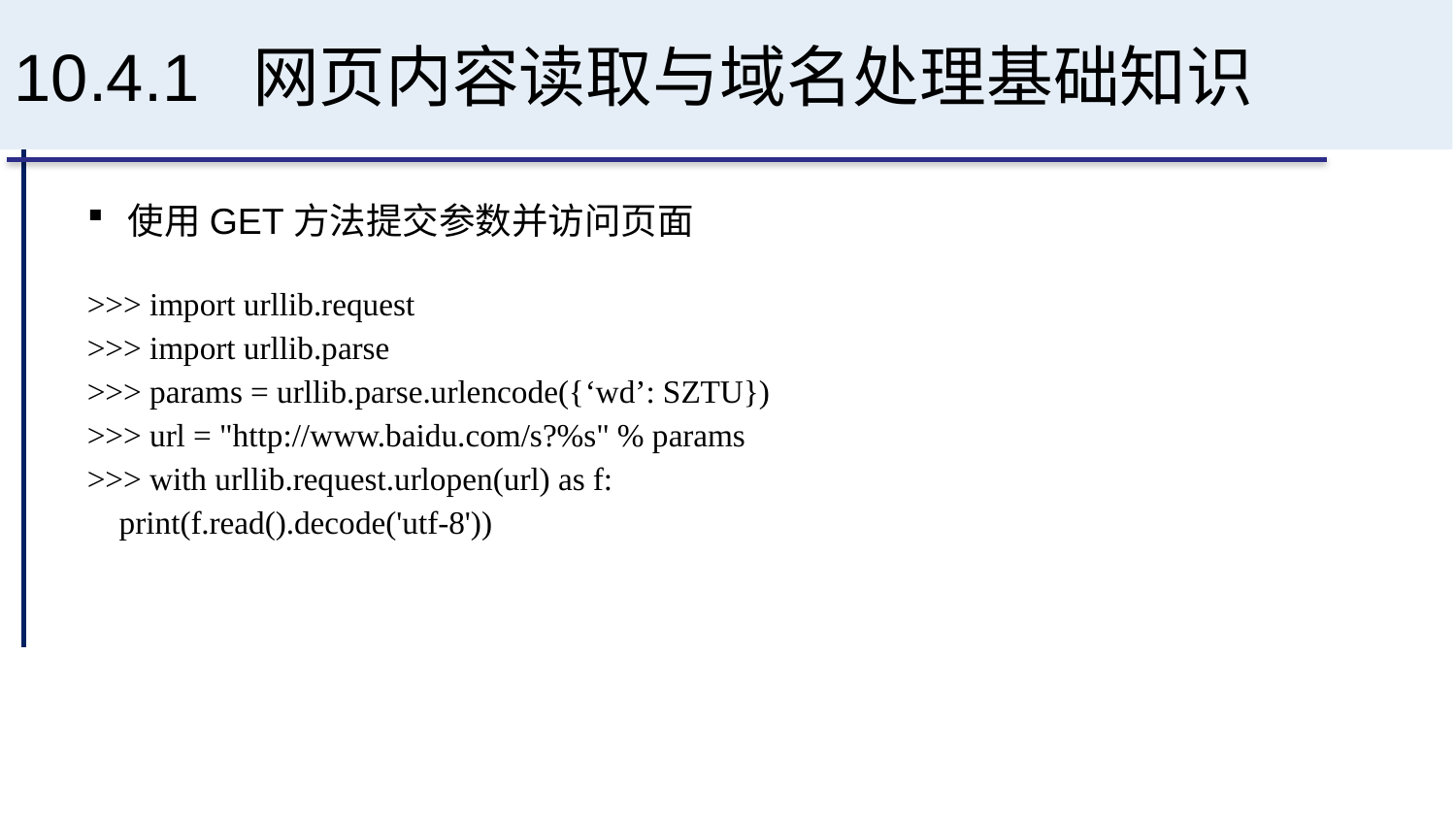

# 10.4.1  网页内容读取与域名处理基础知识
使用GET方法提交参数并访问页面

>>> import urllib.request
>>> import urllib.parse
>>> params = urllib.parse.urlencode({‘wd’: SZTU})
>>> url = "http://www.baidu.com/s?%s" % params
>>> with urllib.request.urlopen(url) as f:
    print(f.read().decode('utf-8'))